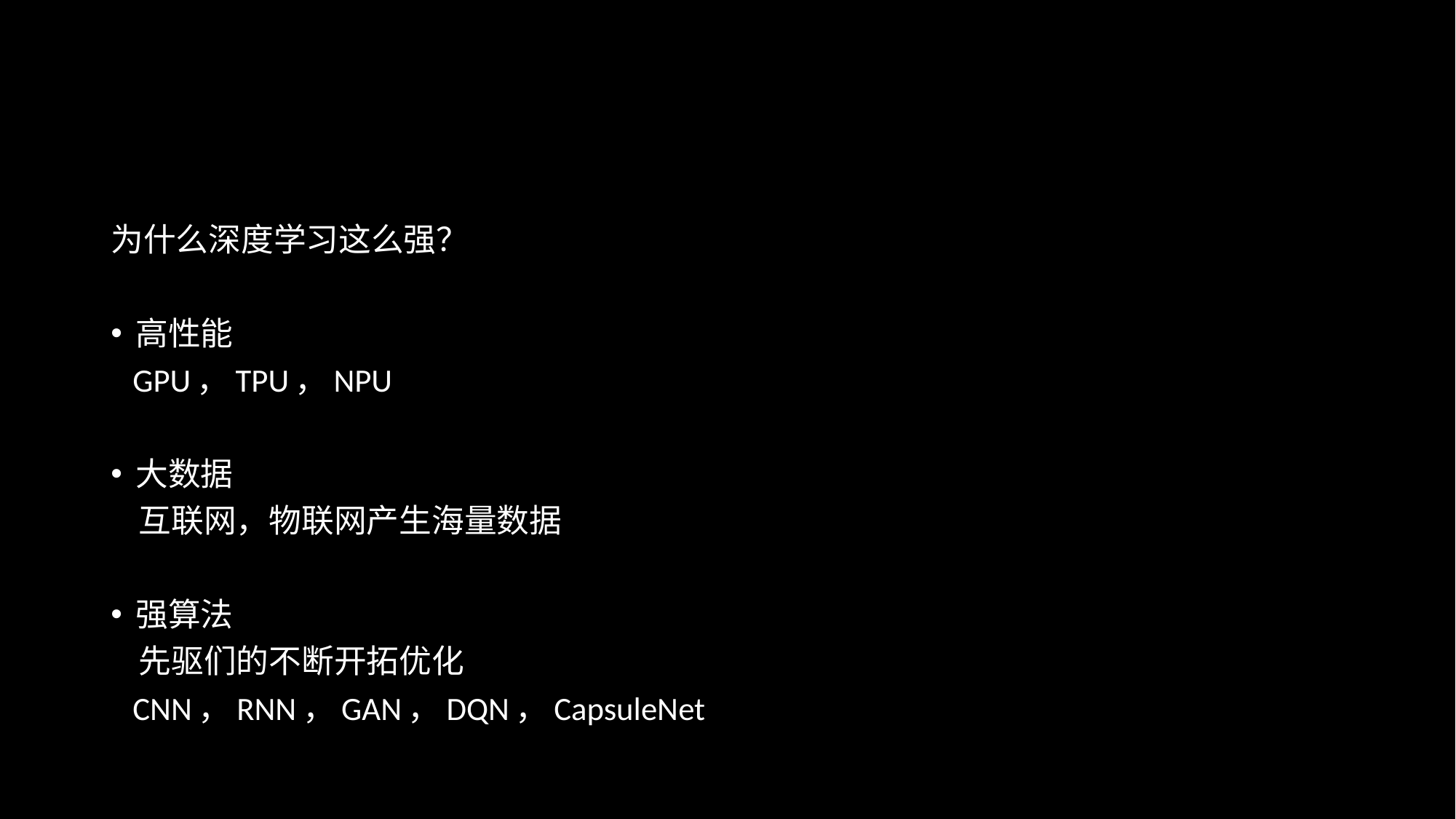

#
为什么深度学习这么强？

高性能
   GPU，TPU，NPU

大数据
   互联网，物联网产生海量数据

强算法
   先驱们的不断开拓优化
   CNN，RNN，GAN，DQN，CapsuleNet